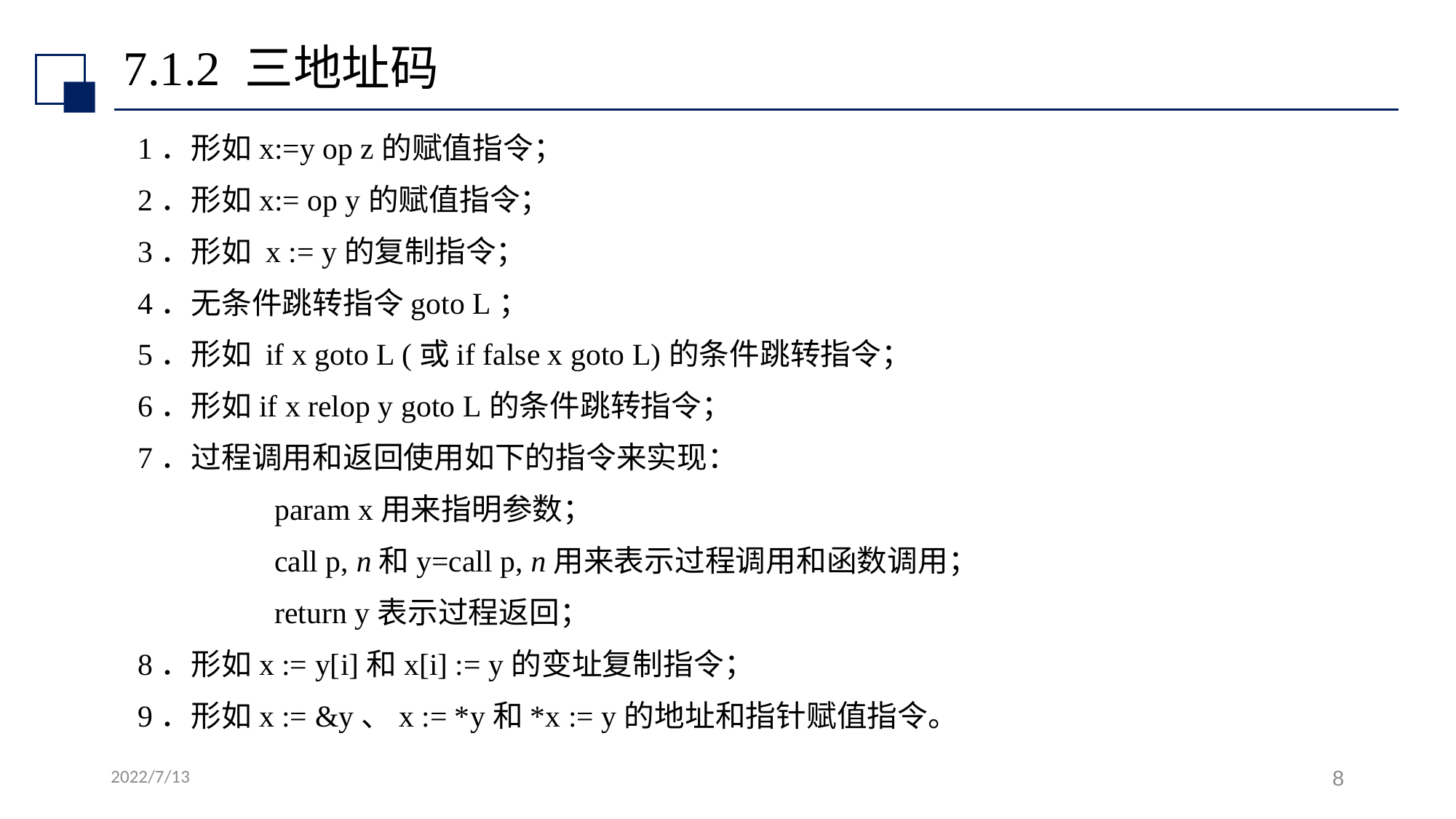

# 7.1.2 三地址码
1．形如x:=y op z的赋值指令；
2．形如x:= op y的赋值指令；
3．形如 x := y的复制指令；
4．无条件跳转指令goto L；
5．形如 if x goto L (或if false x goto L)的条件跳转指令；
6．形如if x relop y goto L的条件跳转指令；
7．过程调用和返回使用如下的指令来实现：
		param x用来指明参数；
		call p, n和y=call p, n用来表示过程调用和函数调用；
		return y表示过程返回；
8．形如x := y[i]和x[i] := y的变址复制指令；
9．形如x := &y、x := *y和*x := y的地址和指针赋值指令。
2022/7/13
8